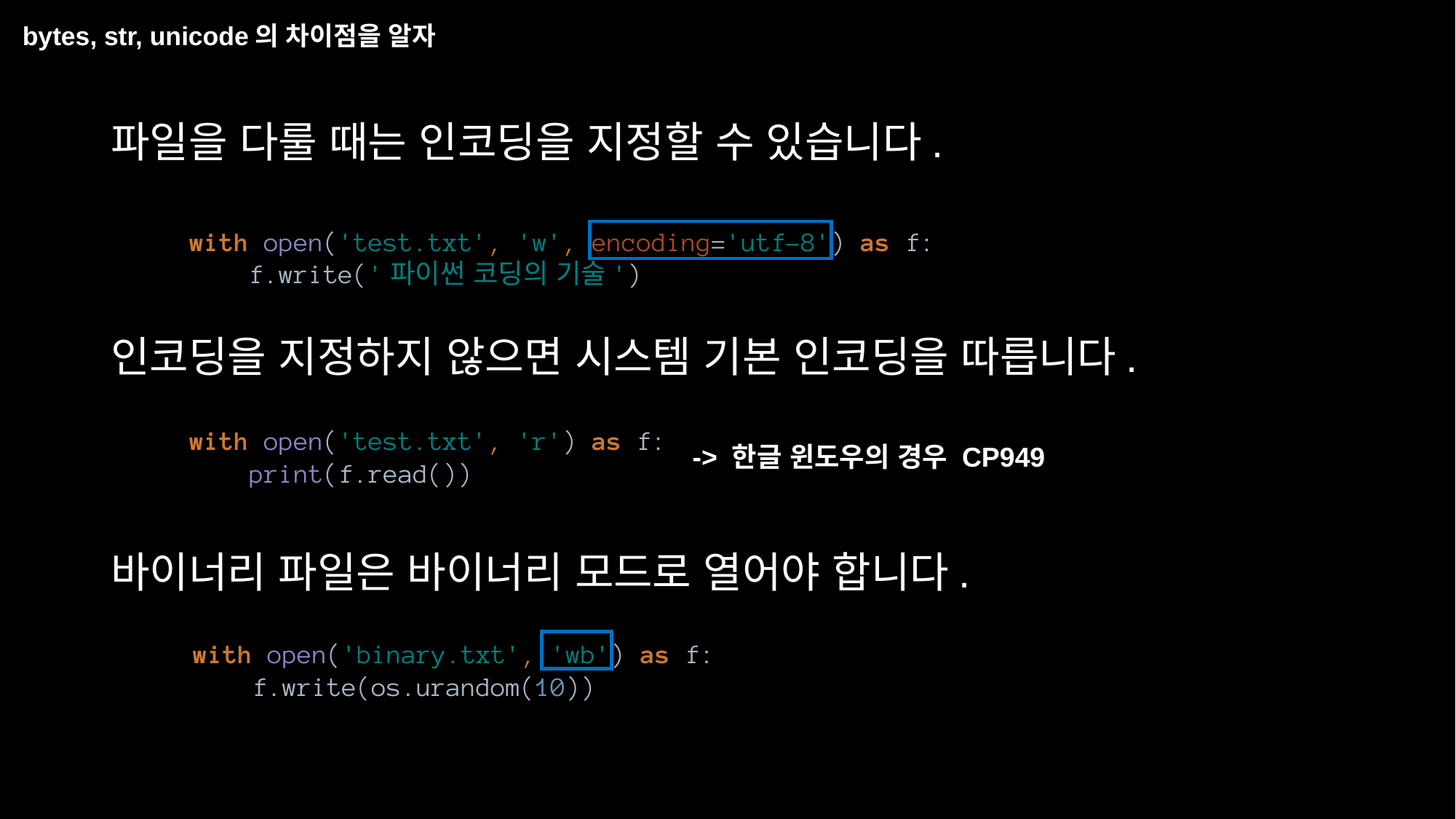

# bytes, str, unicode의 차이점을 알자
파일을 다룰 때는 인코딩을 지정할 수 있습니다.

인코딩을 지정하지 않으면 시스템 기본 인코딩을 따릅니다.

바이너리 파일은 바이너리 모드로 열어야 합니다.
with open('test.txt', 'w', encoding='utf-8') as f:
    f.write('파이썬 코딩의 기술')

with open('test.txt', 'r') as f:
    print(f.read())
-> 한글 윈도우의 경우 CP949
with open('binary.txt', 'wb') as f:
    f.write(os.urandom(10))